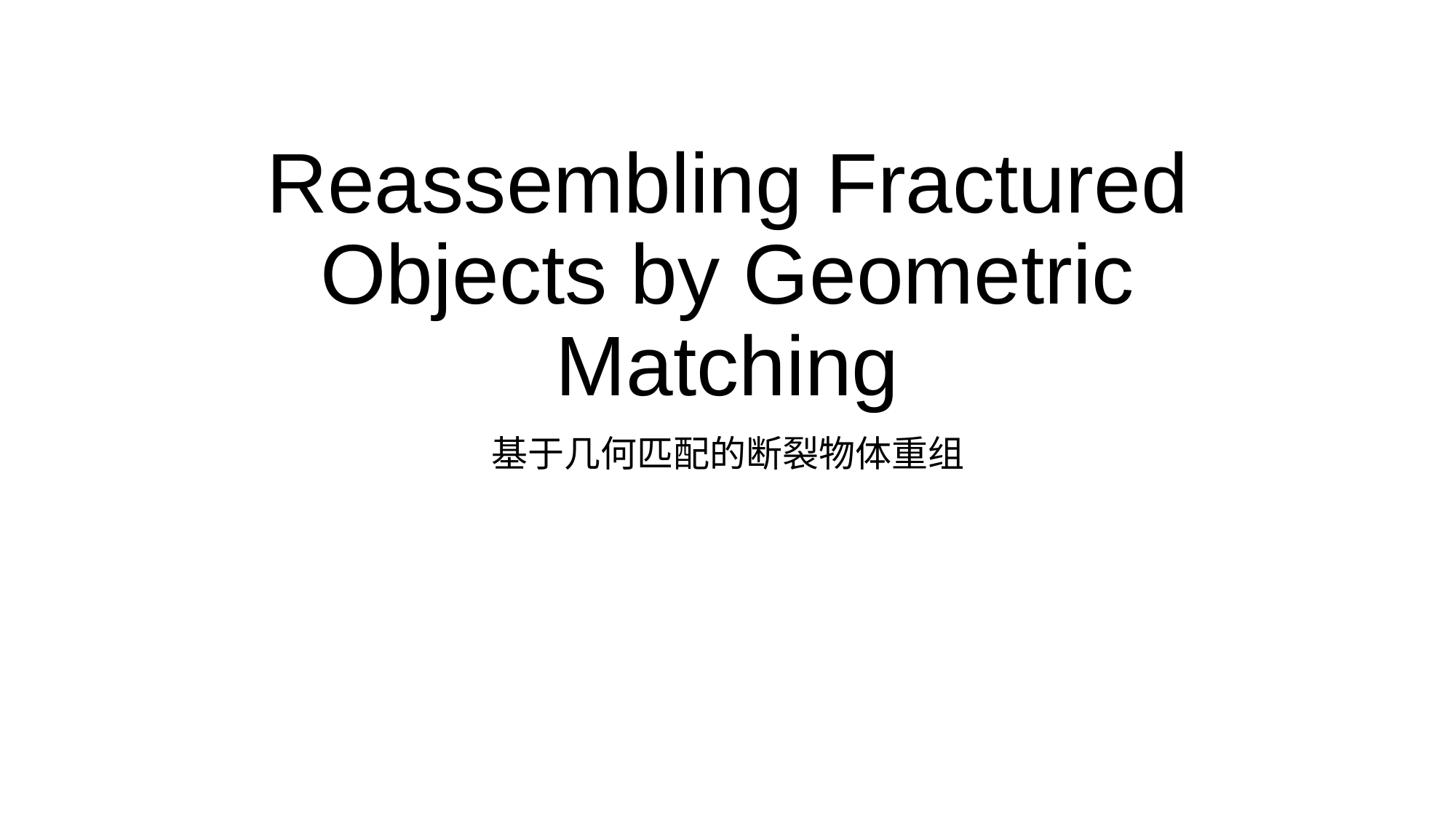

# Reassembling Fractured Objects by Geometric Matching
基于几何匹配的断裂物体重组